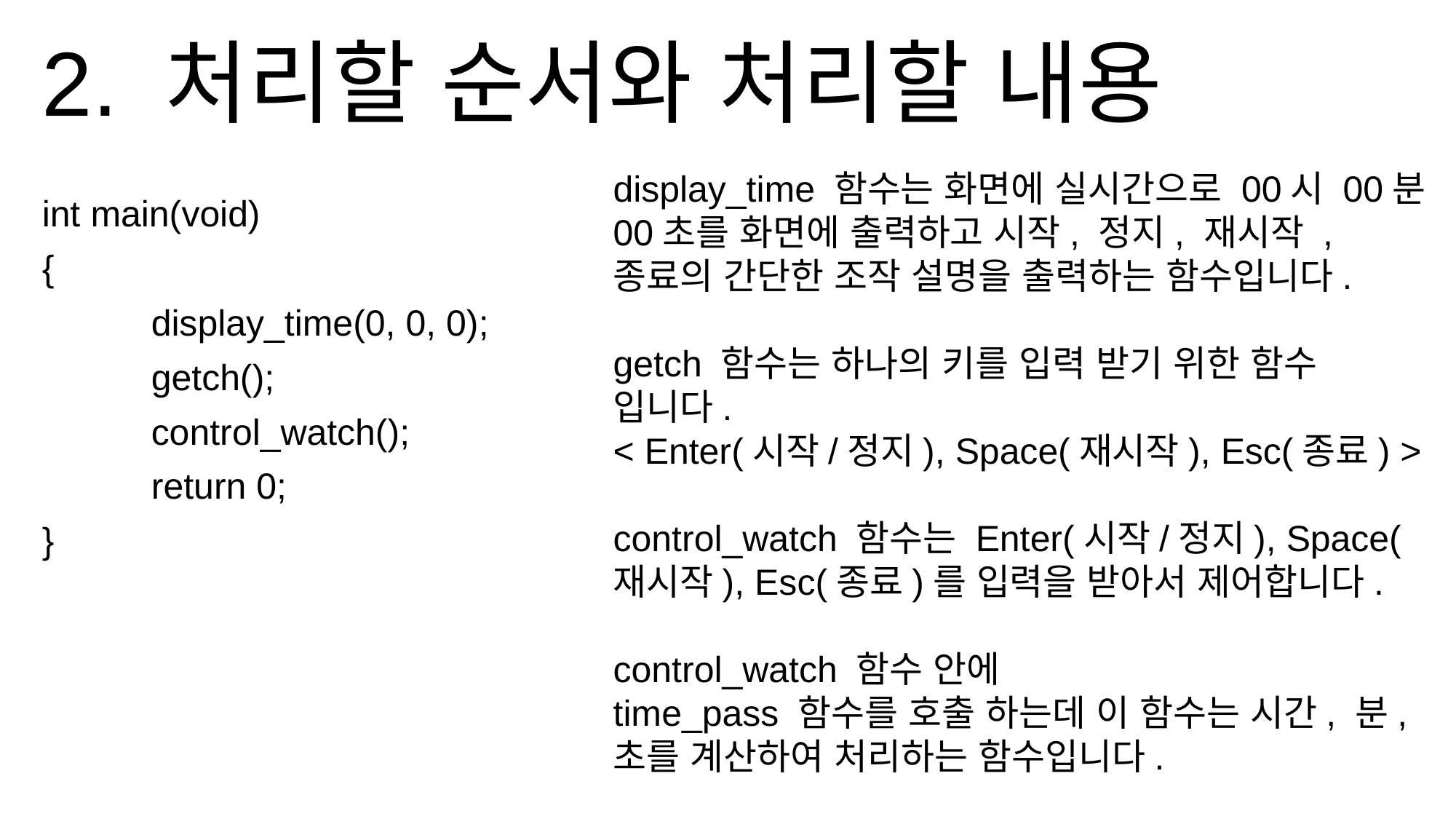

# 2. 처리할 순서와 처리할 내용

display_time 함수는 화면에 실시간으로 00시 00분 00초를 화면에 출력하고 시작, 정지, 재시작 , 종료의 간단한 조작 설명을 출력하는 함수입니다.

getch 함수는 하나의 키를 입력 받기 위한 함수
입니다.
< Enter(시작/정지), Space(재시작), Esc(종료) >

control_watch 함수는 Enter(시작/정지), Space(재시작), Esc(종료)를 입력을 받아서 제어합니다.

control_watch 함수 안에
time_pass 함수를 호출 하는데 이 함수는 시간, 분, 초를 계산하여 처리하는 함수입니다.
int main(void)
{
	display_time(0, 0, 0);
	getch();
	control_watch();
	return 0;
}